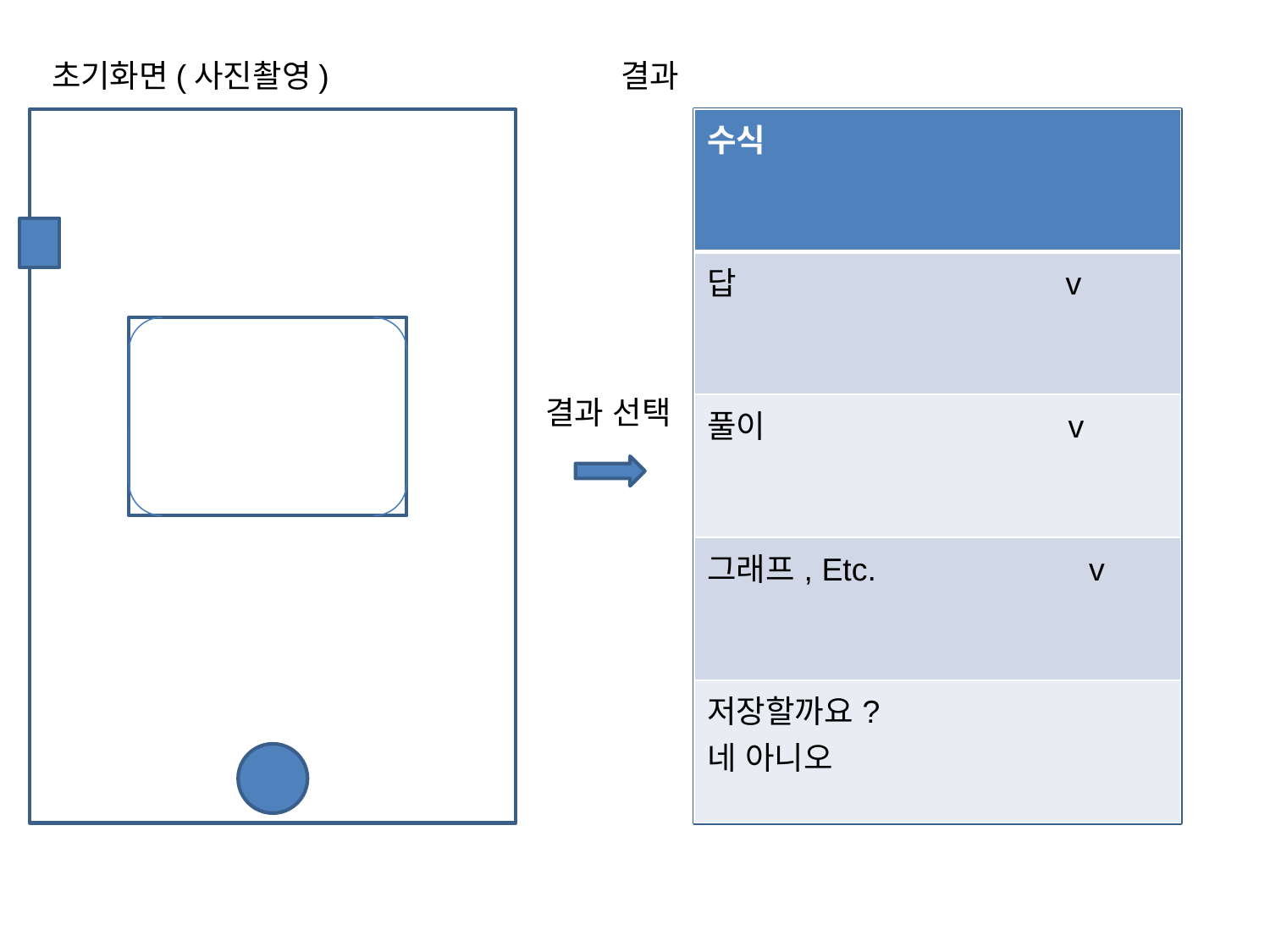

초기화면(사진촬영)
결과

| 수식 |
| --- |
| 답 v |
| 풀이 v |
| 그래프, Etc. v |
| 저장할까요? 네 아니오 |
사진 불러오기
과거풀이 보기
설명서
종료

결과 선택